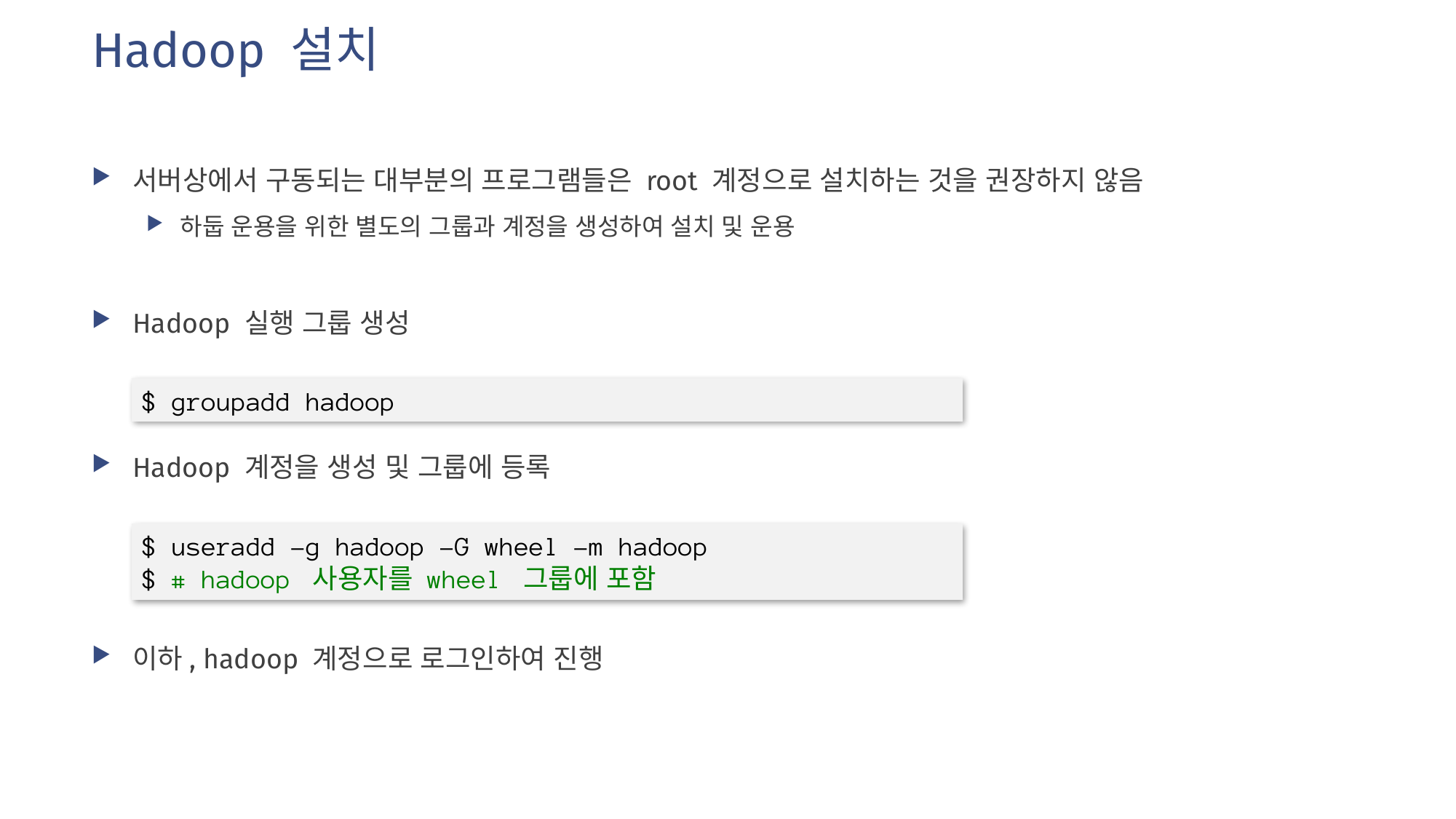

# Hadoop 설치
서버상에서 구동되는 대부분의 프로그램들은 root 계정으로 설치하는 것을 권장하지 않음
하둡 운용을 위한 별도의 그룹과 계정을 생성하여 설치 및 운용

Hadoop 실행 그룹 생성

Hadoop 계정을 생성 및 그룹에 등록

이하, hadoop 계정으로 로그인하여 진행
$ groupadd hadoop
$ useradd -g hadoop -G wheel -m hadoop
$ # hadoop 사용자를 wheel 그룹에 포함